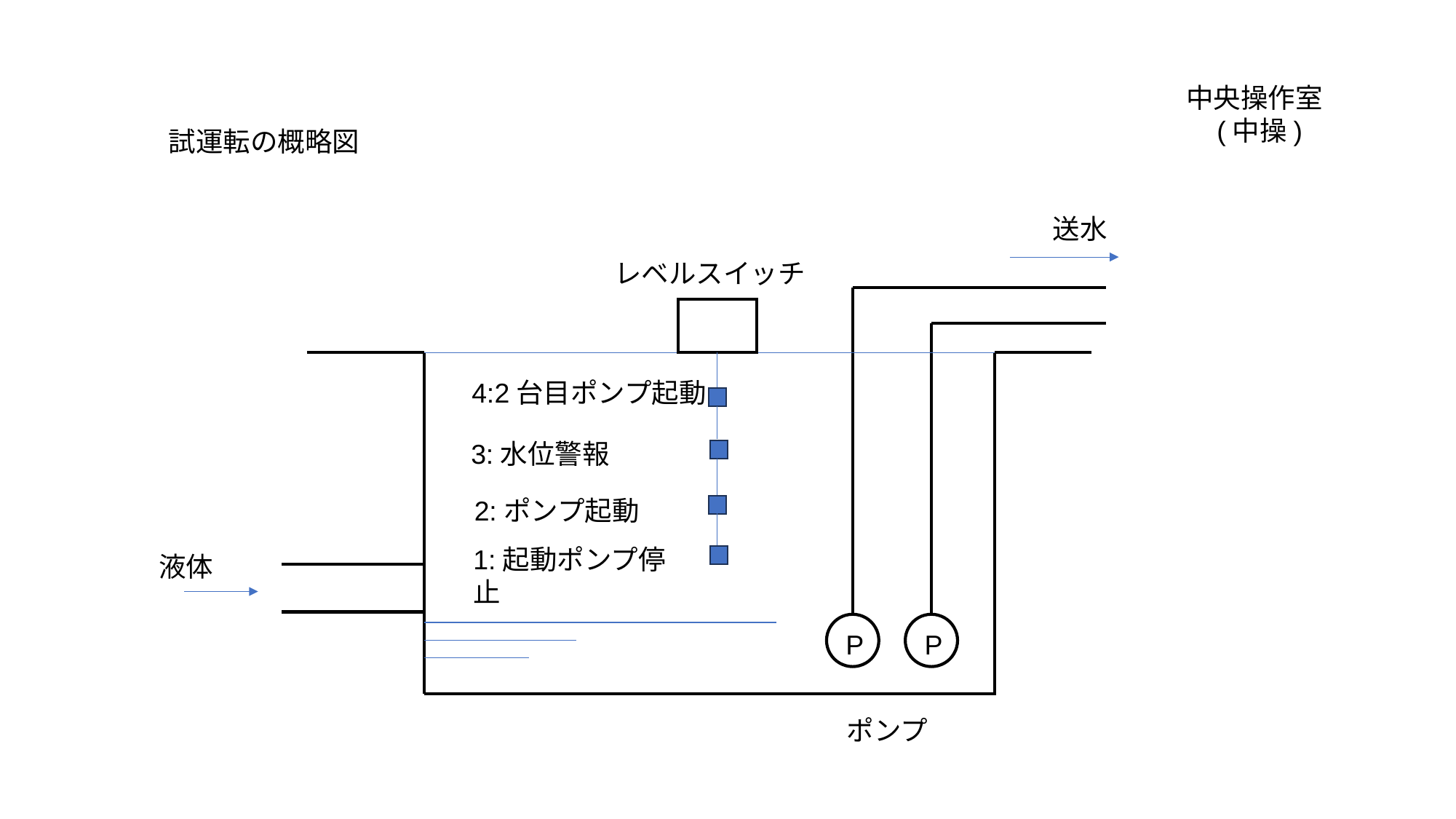

中央操作室
    (中操)
試運転の概略図
送水
レベルスイッチ

4:2台目ポンプ起動

3:水位警報

2:ポンプ起動

1:起動ポンプ停止
液体

P
P
ポンプ